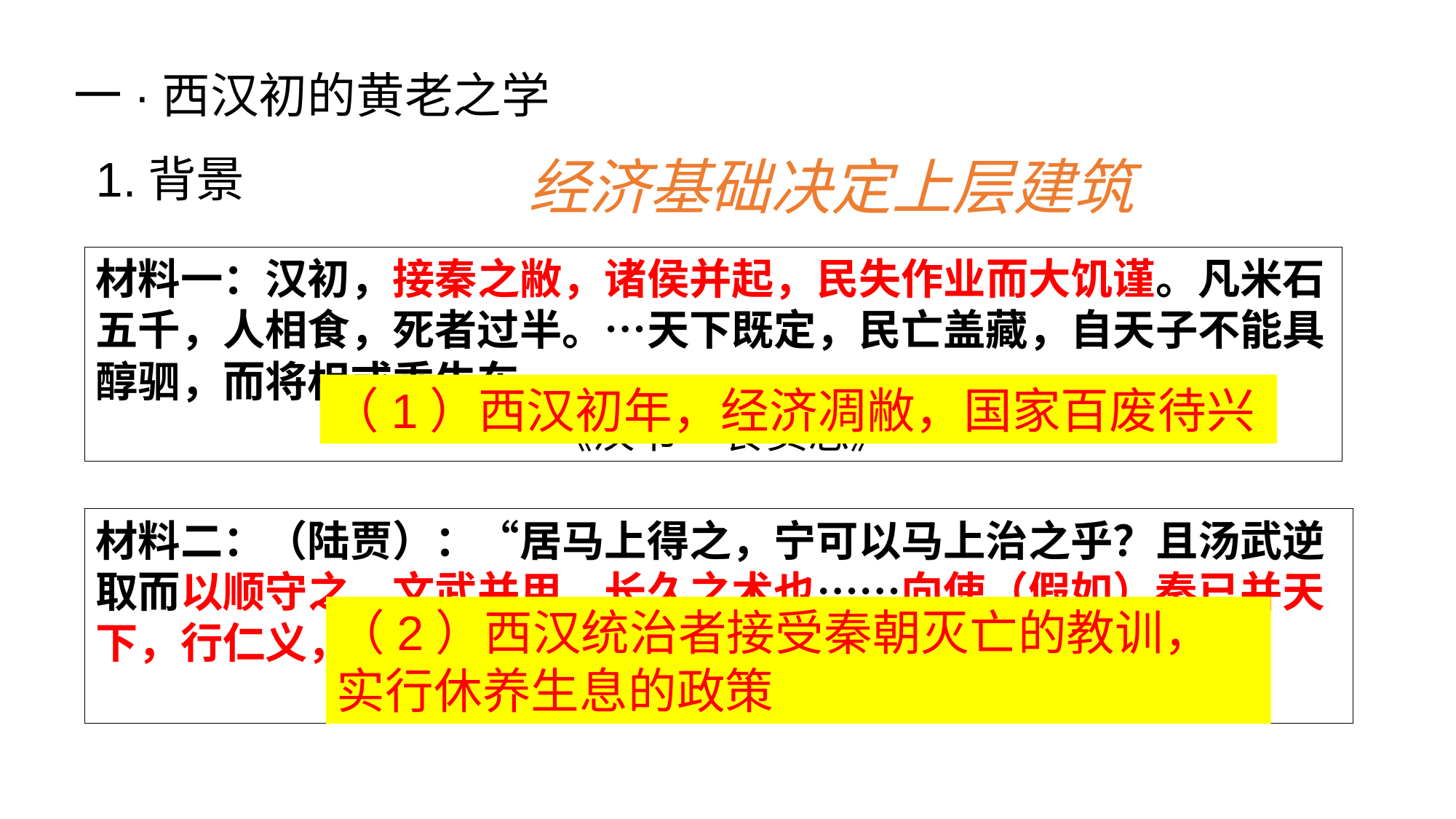

一·西汉初的黄老之学
1.背景
经济基础决定上层建筑
材料一：汉初，接秦之敝，诸侯并起，民失作业而大饥谨。凡米石五千，人相食，死者过半。…天下既定，民亡盖藏，自天子不能具醇驷，而将相或乘牛车。
                                      ——《汉书·食货志》
（1）西汉初年，经济凋敝，国家百废待兴
材料二：（陆贾）：“居马上得之，宁可以马上治之乎？且汤武逆取而以顺守之，文武并用，长久之术也……向使（假如）秦已并天下，行仁义，法先圣，陛下安得而有之？ ”
                                    ——《史记·陆贾列传》
（2）西汉统治者接受秦朝灭亡的教训，实行休养生息的政策